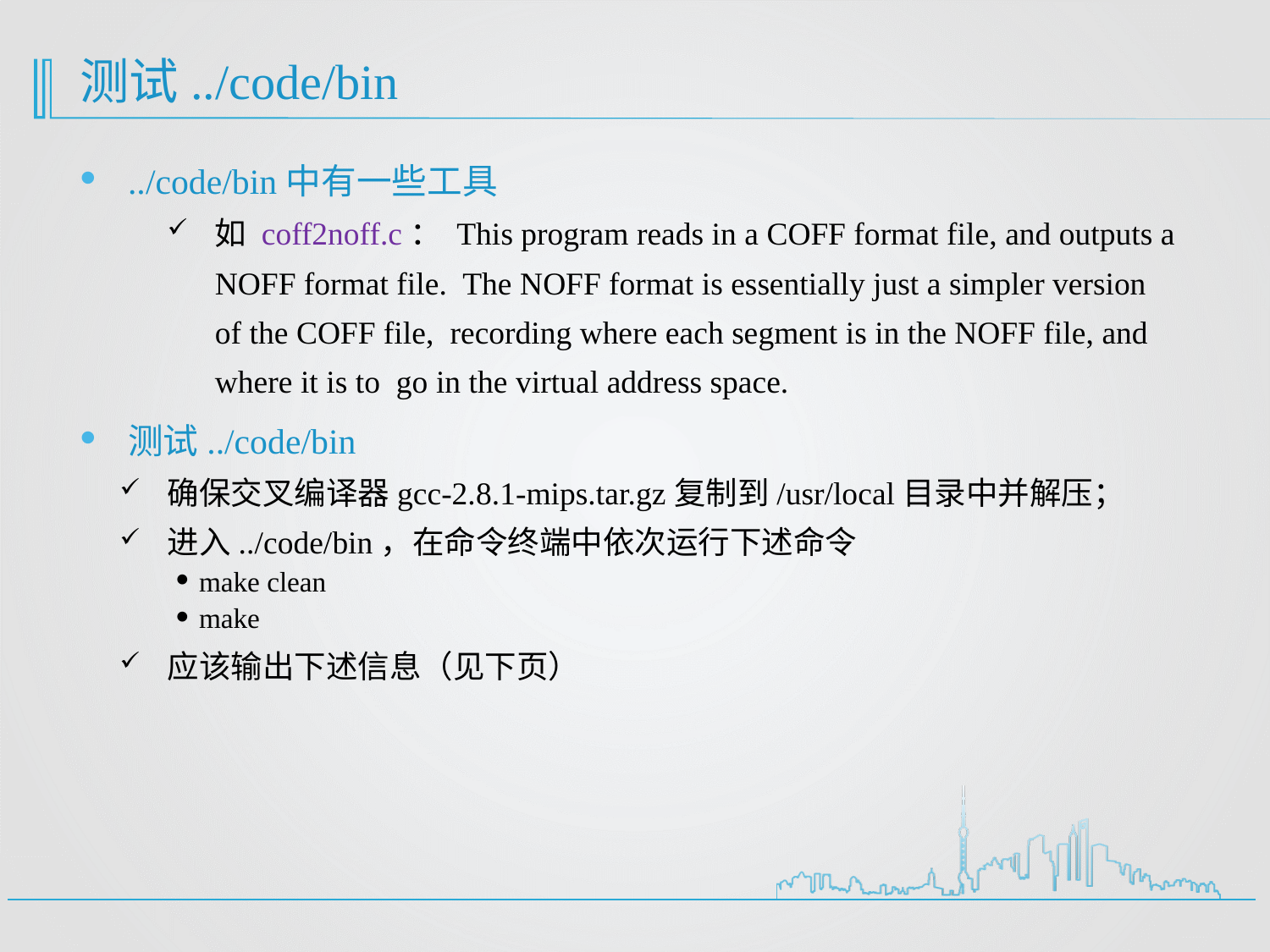

# 测试../code/bin
../code/bin中有一些工具
如 coff2noff.c： This program reads in a COFF format file, and outputs a NOFF format file.  The NOFF format is essentially just a simpler version of the COFF file,  recording where each segment is in the NOFF file, and where it is to  go in the virtual address space.
测试../code/bin
确保交叉编译器gcc-2.8.1-mips.tar.gz复制到/usr/local目录中并解压；
进入../code/bin，在命令终端中依次运行下述命令
make clean
make
应该输出下述信息（见下页）